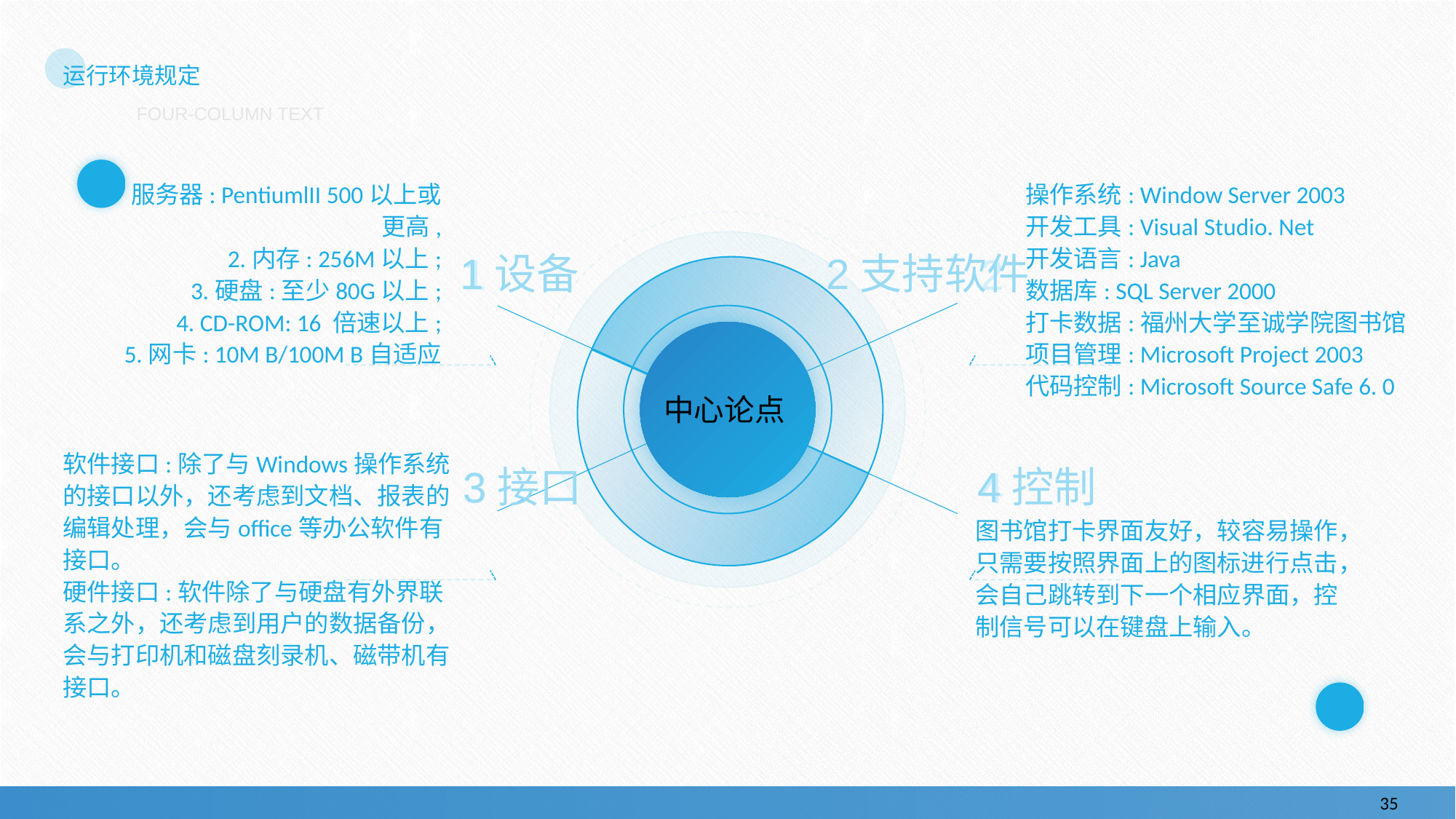

# 运行环境规定
FOUR-COLUMN TEXT

服务器: PentiumlII 500以上或更高,
2.内存: 256M以上;
3.硬盘:至少80G以上;
4. CD-ROM: 16 倍速以上;
5.网卡: 10M B/100M B自适应
操作系统: Window Server 2003
开发工具: Visual Studio. Net
开发语言: Java
数据库: SQL Server 2000
打卡数据:福州大学至诚学院图书馆
项目管理: Microsoft Project 2003
代码控制: Microsoft Source Safe 6. 0

1设备
2支持软件
1
2

中心论点

软件接口:除了与Windows操作系统的接口以外，还考虑到文档、报表的编辑处理，会与office等办公软件有接口。
硬件接口:软件除了与硬盘有外界联系之外，还考虑到用户的数据备份，会与打印机和磁盘刻录机、磁带机有接口。
3接口
4控制
3
4
图书馆打卡界面友好，较容易操作，只需要按照界面上的图标进行点击，会自己跳转到下一个相应界面，控制信号可以在键盘上输入。